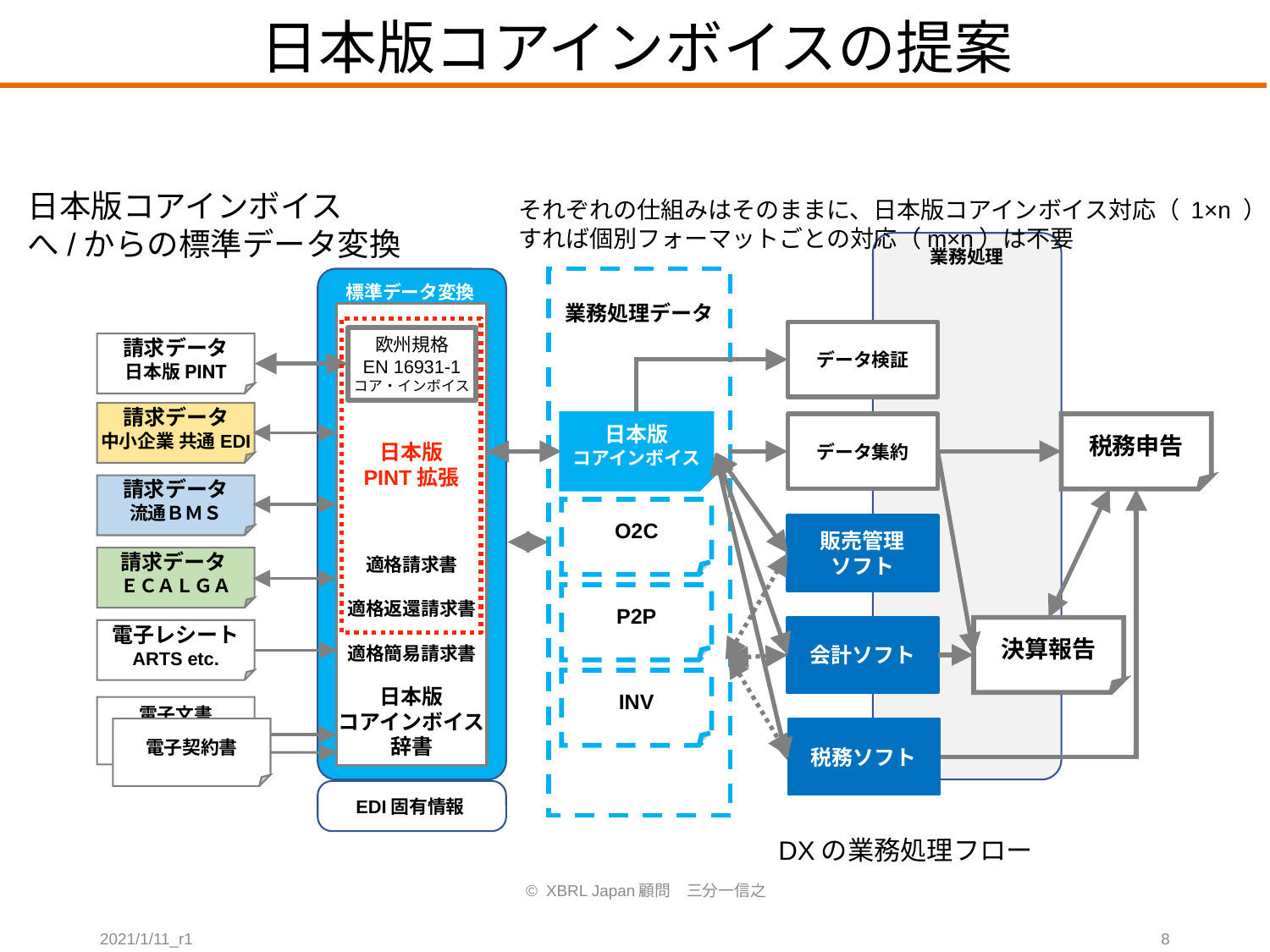

# 日本版コアインボイスの提案

日本版コアインボイス
へ/からの標準データ変換
それぞれの仕組みはそのままに、日本版コアインボイス対応（ 1×n ）すれば個別フォーマットごとの対応（m×n）は不要
業務処理
標準データ変換

業務処理データ
適格請求書

適格返還請求書

適格簡易請求書

日本版
コアインボイス
辞書
日本版
PINT拡張

データ検証
欧州規格
EN 16931-1
コア・インボイス
請求データ
日本版PINT
請求データ
中小企業 共通EDI
日本版
コアインボイス
データ集約
税務申告
請求データ
流通ＢＭＳ
O2C
販売管理
ソフト
請求データ
ＥＣＡＬＧＡ
P2P
会計ソフト
決算報告
電子レシート
ARTS etc.
INV
電子文書
電子契約書
税務ソフト
EDI固有情報
DXの業務処理フロー
 ©  XBRL Japan顧問　三分一信之
2021/1/11_r1
8